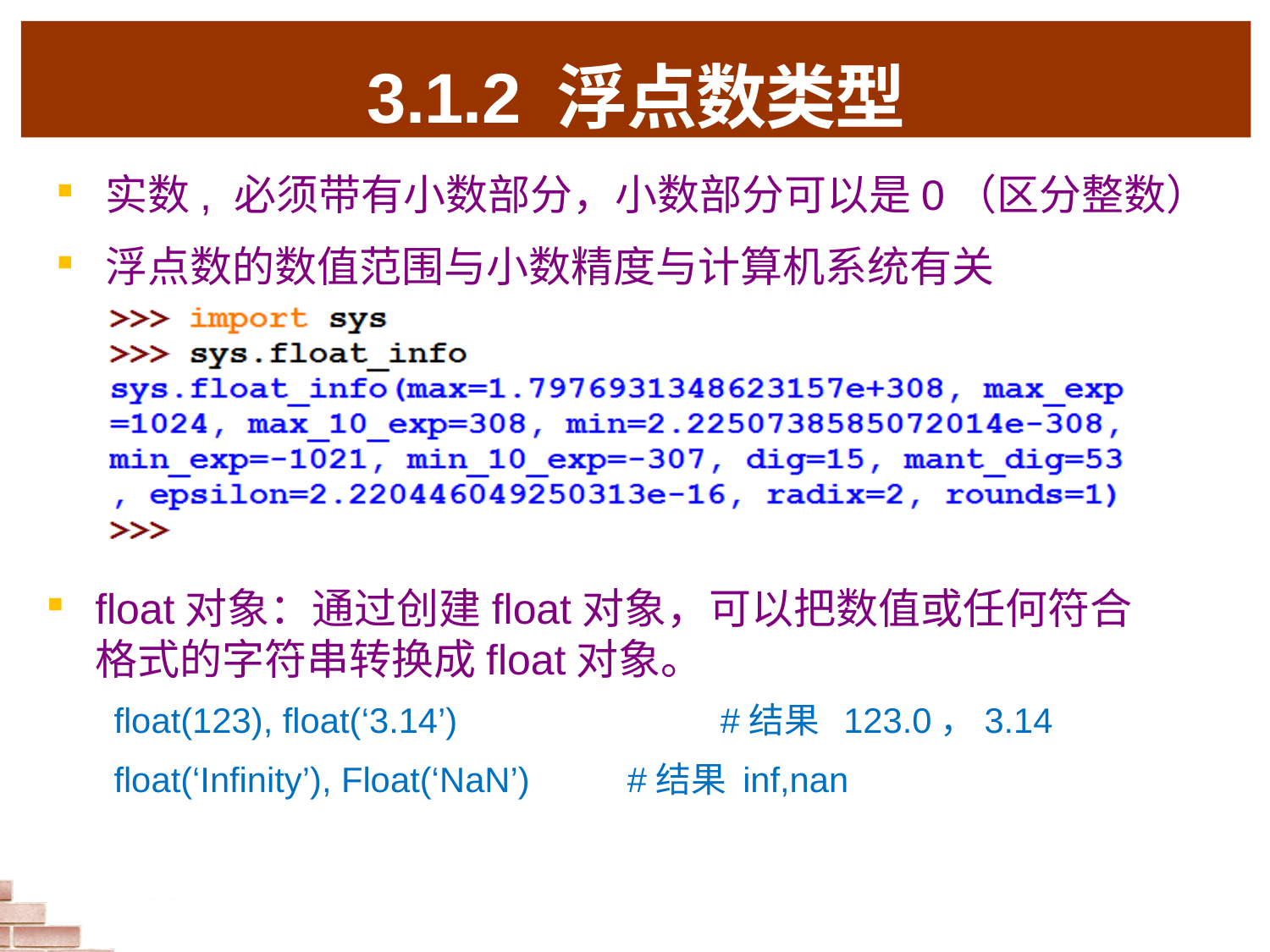

# 3.1.2 浮点数类型
实数, 必须带有小数部分，小数部分可以是0（区分整数）
浮点数的数值范围与小数精度与计算机系统有关

float对象：通过创建float对象，可以把数值或任何符合格式的字符串转换成float对象。
float(123), float(‘3.14’)                           #结果  123.0，3.14
float(‘Infinity’), Float(‘NaN’)          #结果 inf,nan